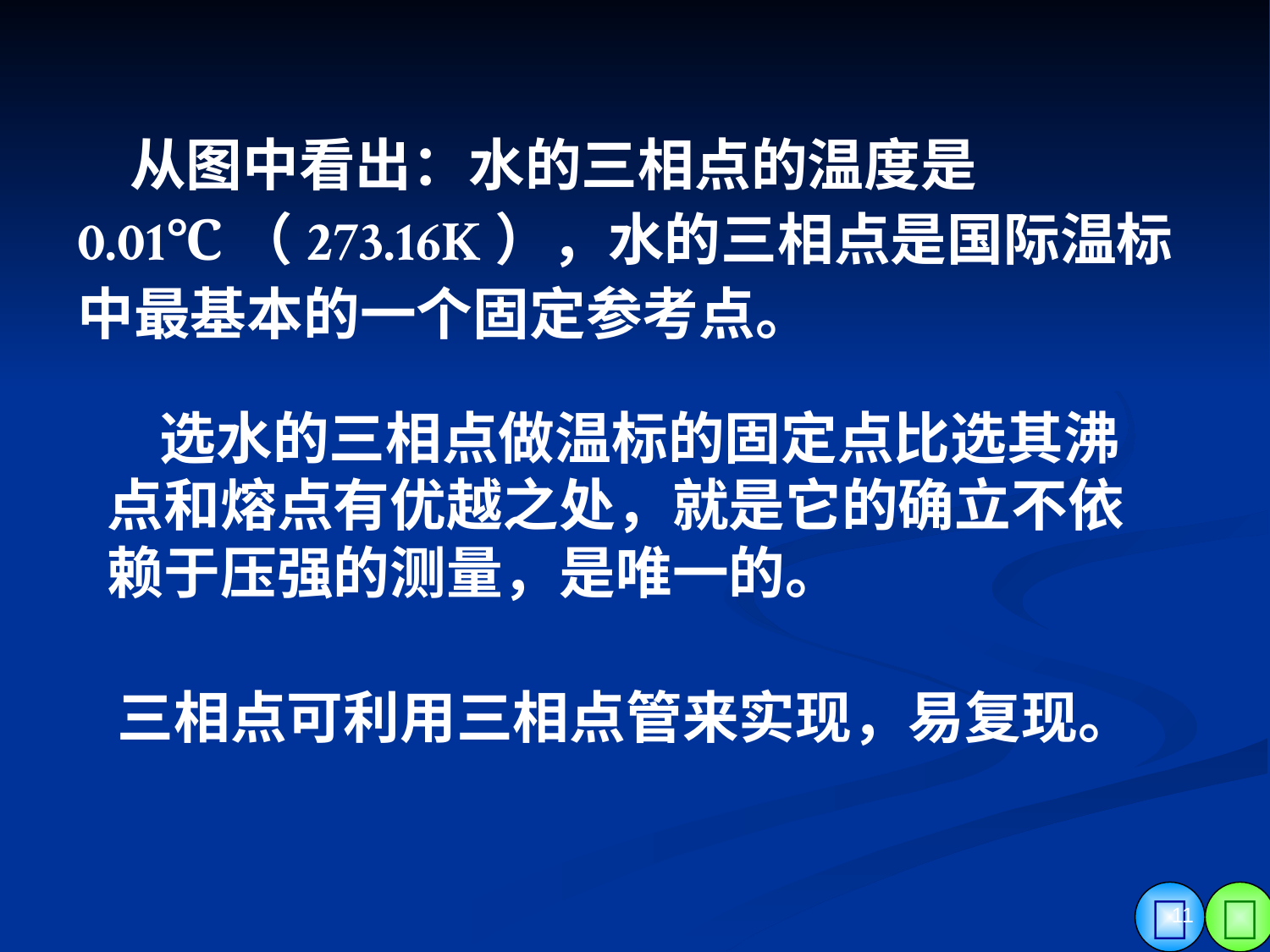

从图中看出：水的三相点的温度是0.01℃（273.16K），水的三相点是国际温标中最基本的一个固定参考点。
   选水的三相点做温标的固定点比选其沸点和熔点有优越之处，就是它的确立不依赖于压强的测量，是唯一的。
三相点可利用三相点管来实现，易复现。
11